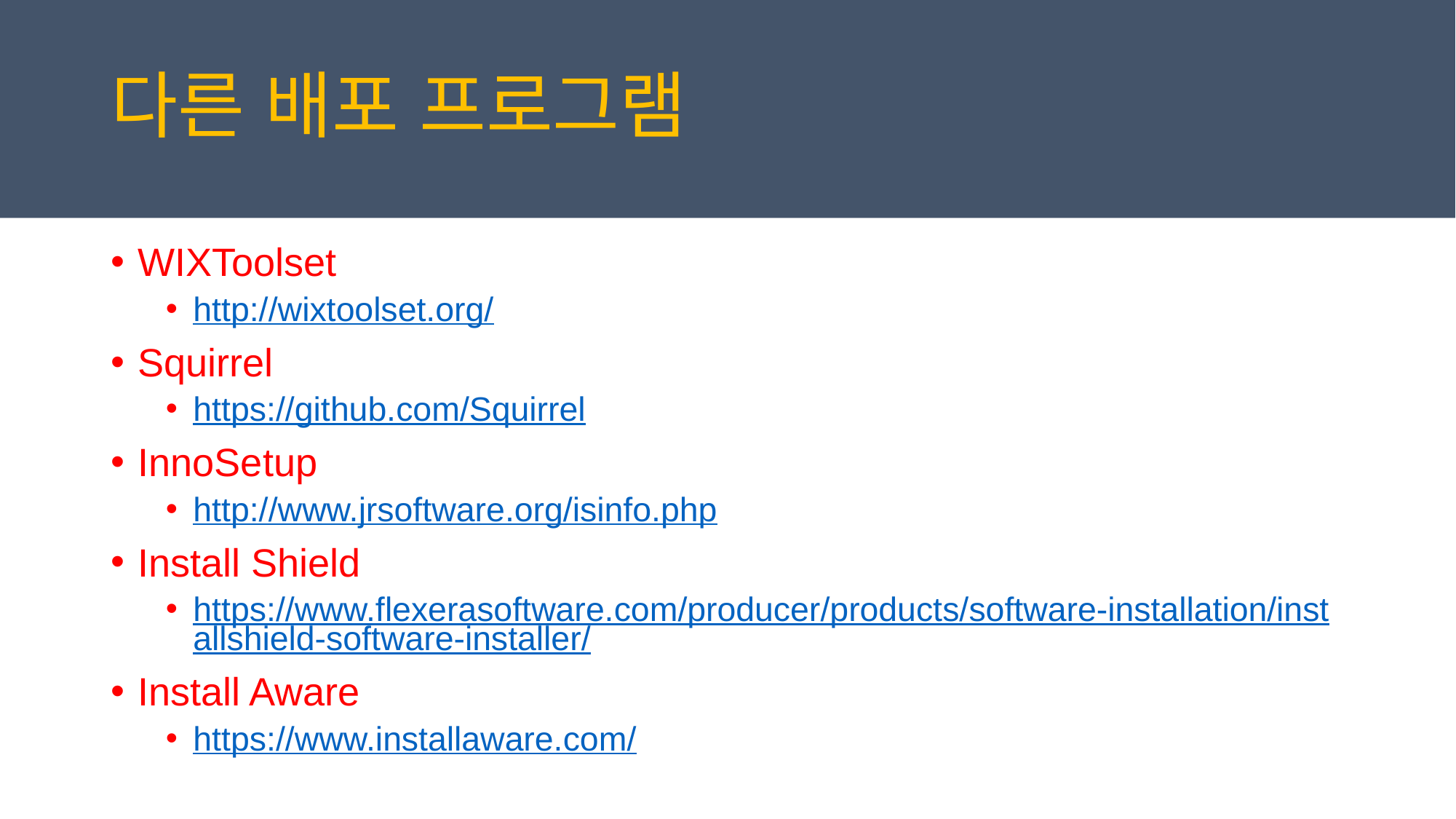

다른 배포 프로그램
WIXToolset
http://wixtoolset.org/
Squirrel
https://github.com/Squirrel
InnoSetup
http://www.jrsoftware.org/isinfo.php
Install Shield
https://www.flexerasoftware.com/producer/products/software-installation/installshield-software-installer/
Install Aware
https://www.installaware.com/